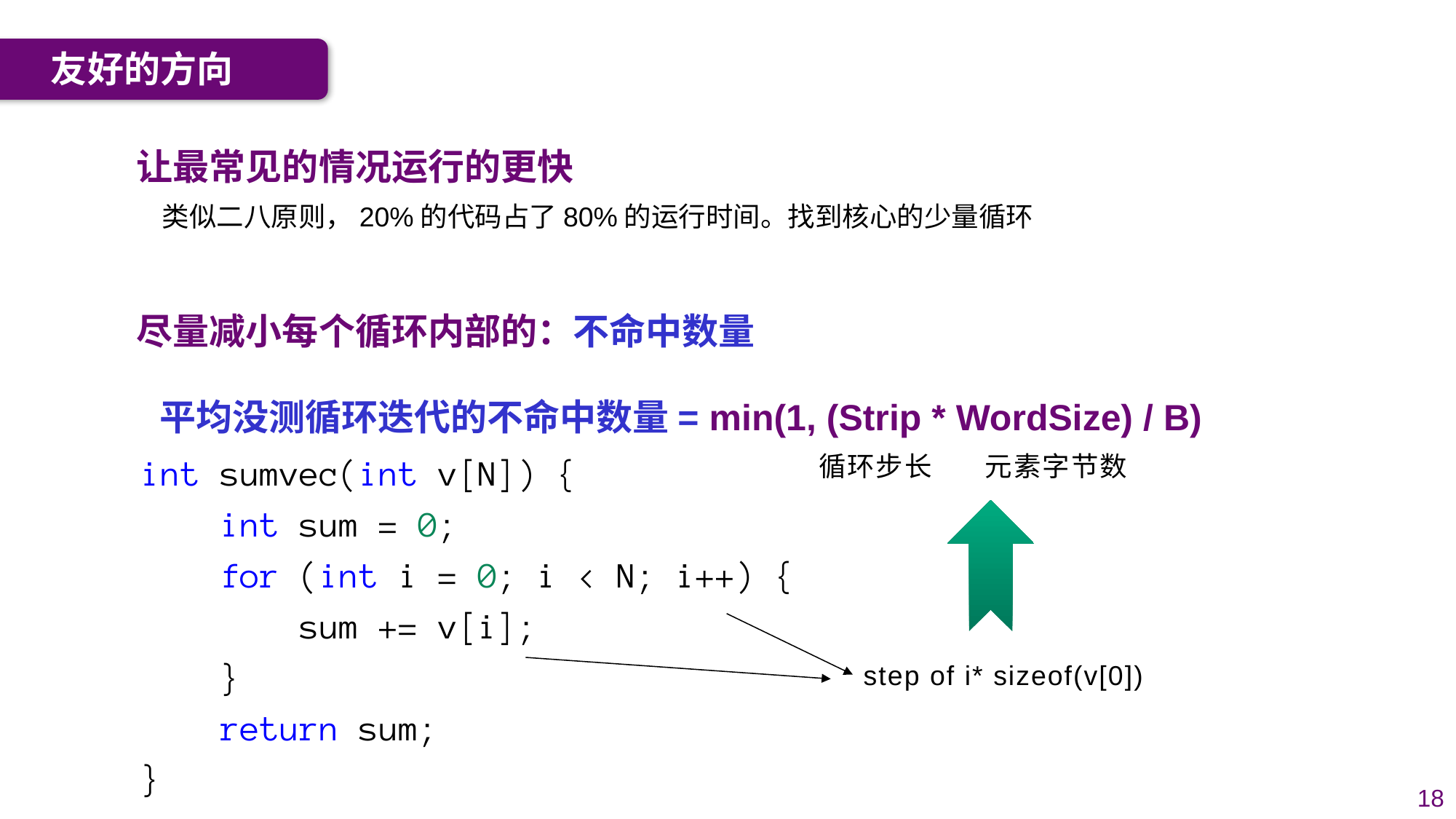

友好的方向

让最常见的情况运行的更快
   类似二八原则，20%的代码占了80%的运行时间。找到核心的少量循环

尽量减小每个循环内部的：不命中数量
平均没测循环迭代的不命中数量= min(1, (Strip * WordSize) / B)
int sumvec(int v[N]) {
    int sum = 0;
    for (int i = 0; i < N; i++) {
        sum += v[i];
    }
    return sum;
}
循环步长
元素字节数

step of i* sizeof(v[0])

18